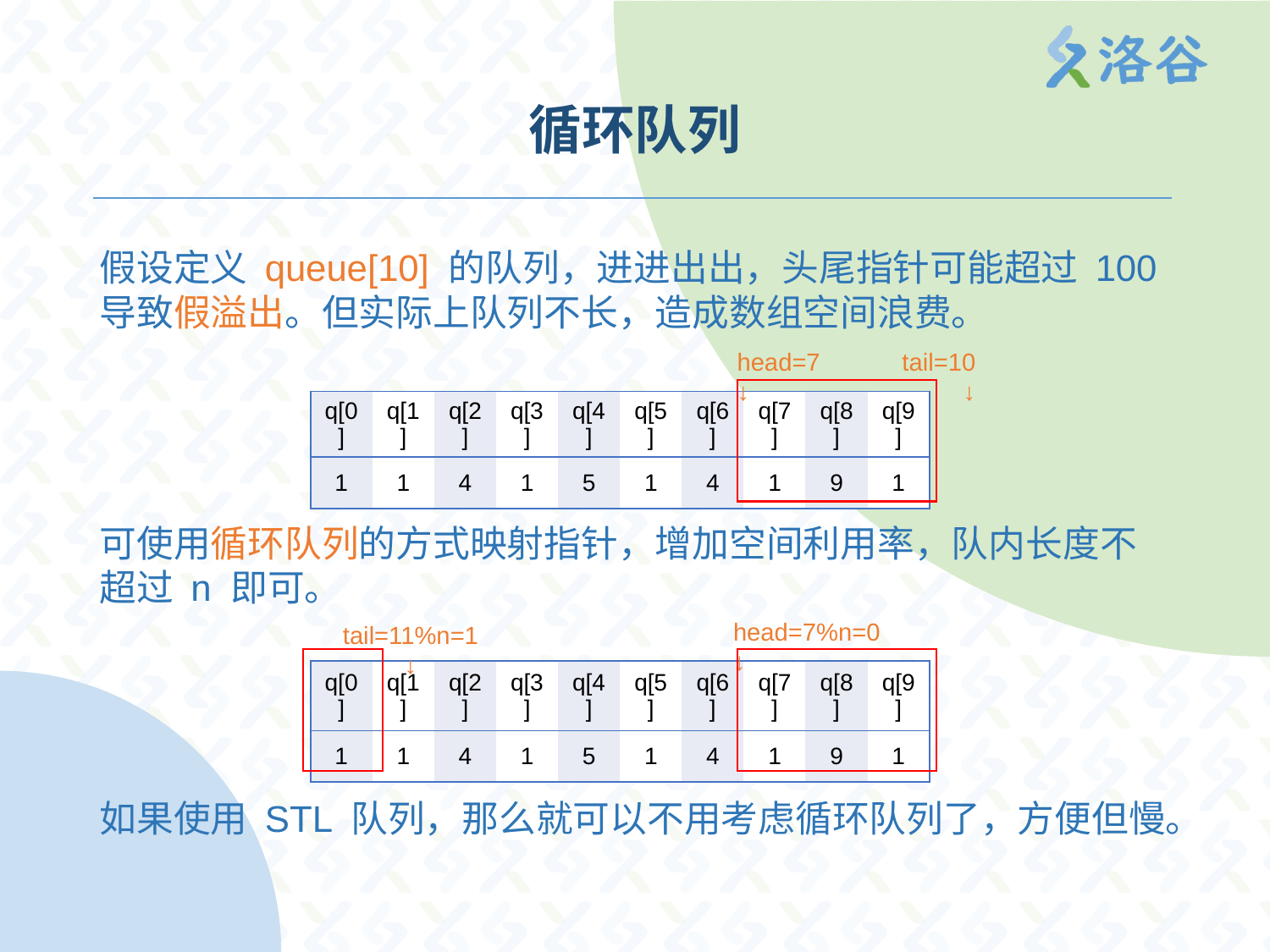

# 循环队列
假设定义 queue[10] 的队列，进进出出，头尾指针可能超过 100 导致假溢出。但实际上队列不长，造成数组空间浪费。

可使用循环队列的方式映射指针，增加空间利用率，队内长度不超过 n 即可。

如果使用 STL 队列，那么就可以不用考虑循环队列了，方便但慢。

tail=10
↓
head=7
↓

| q[0] | q[1] | q[2] | q[3] | q[4] | q[5] | q[6] | q[7] | q[8] | q[9] |
| --- | --- | --- | --- | --- | --- | --- | --- | --- | --- |
| 1 | 1 | 4 | 1 | 5 | 1 | 4 | 1 | 9 | 1 |
head=7%n=0
↓
tail=11%n=1
↓

| q[0] | q[1] | q[2] | q[3] | q[4] | q[5] | q[6] | q[7] | q[8] | q[9] |
| --- | --- | --- | --- | --- | --- | --- | --- | --- | --- |
| 1 | 1 | 4 | 1 | 5 | 1 | 4 | 1 | 9 | 1 |